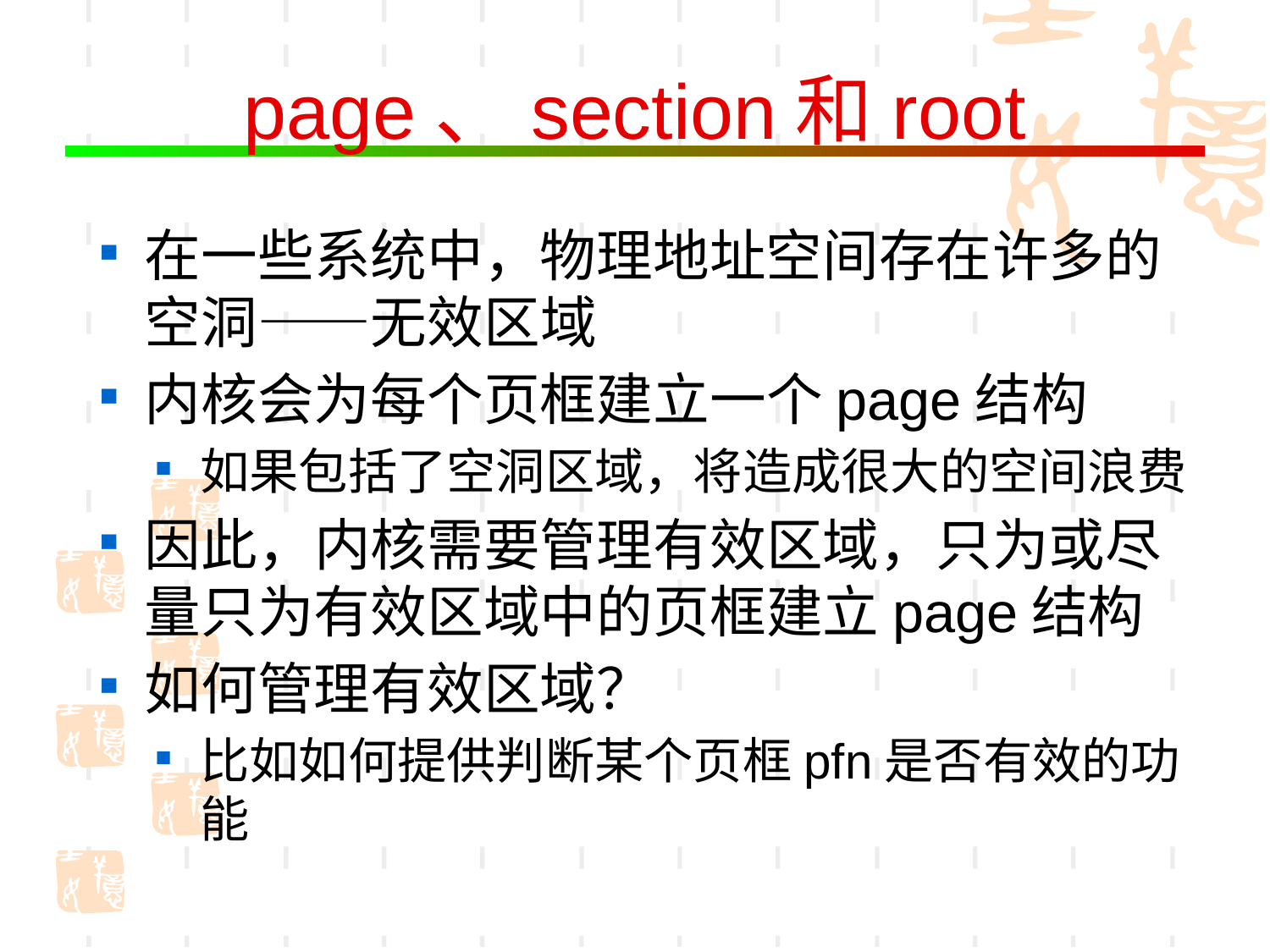

# page、section和root
在一些系统中，物理地址空间存在许多的空洞——无效区域
内核会为每个页框建立一个page结构
如果包括了空洞区域，将造成很大的空间浪费
因此，内核需要管理有效区域，只为或尽量只为有效区域中的页框建立page结构
如何管理有效区域？
比如如何提供判断某个页框pfn是否有效的功能